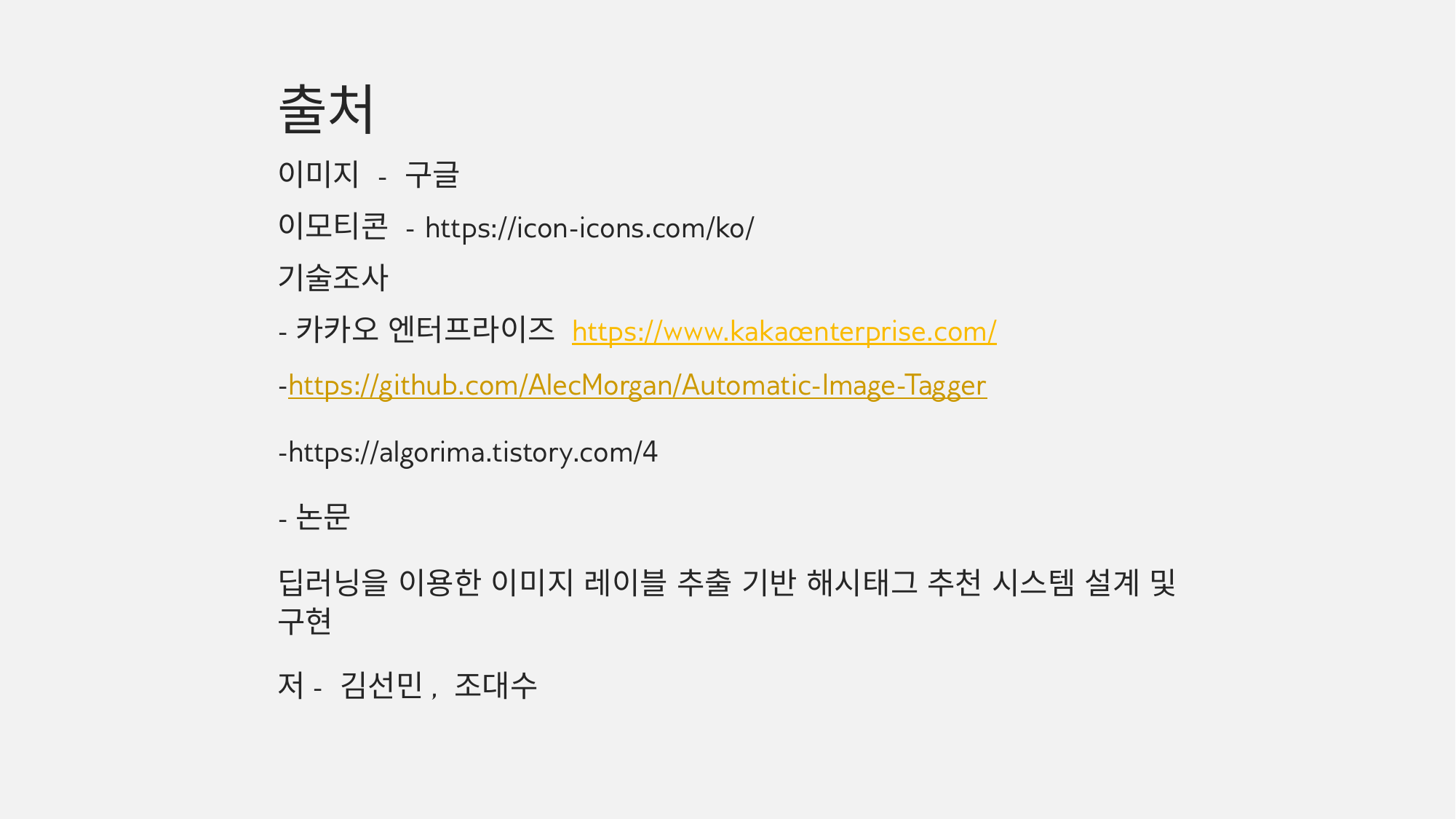

출처
이미지 - 구글
이모티콘 - https://icon-icons.com/ko/
기술조사
-카카오 엔터프라이즈 https://www.kakaoenterprise.com/
-https://github.com/AlecMorgan/Automatic-Image-Tagger
-https://algorima.tistory.com/4
-논문
딥러닝을 이용한 이미지 레이블 추출 기반 해시태그 추천 시스템 설계 및 구현
저- 김선민, 조대수